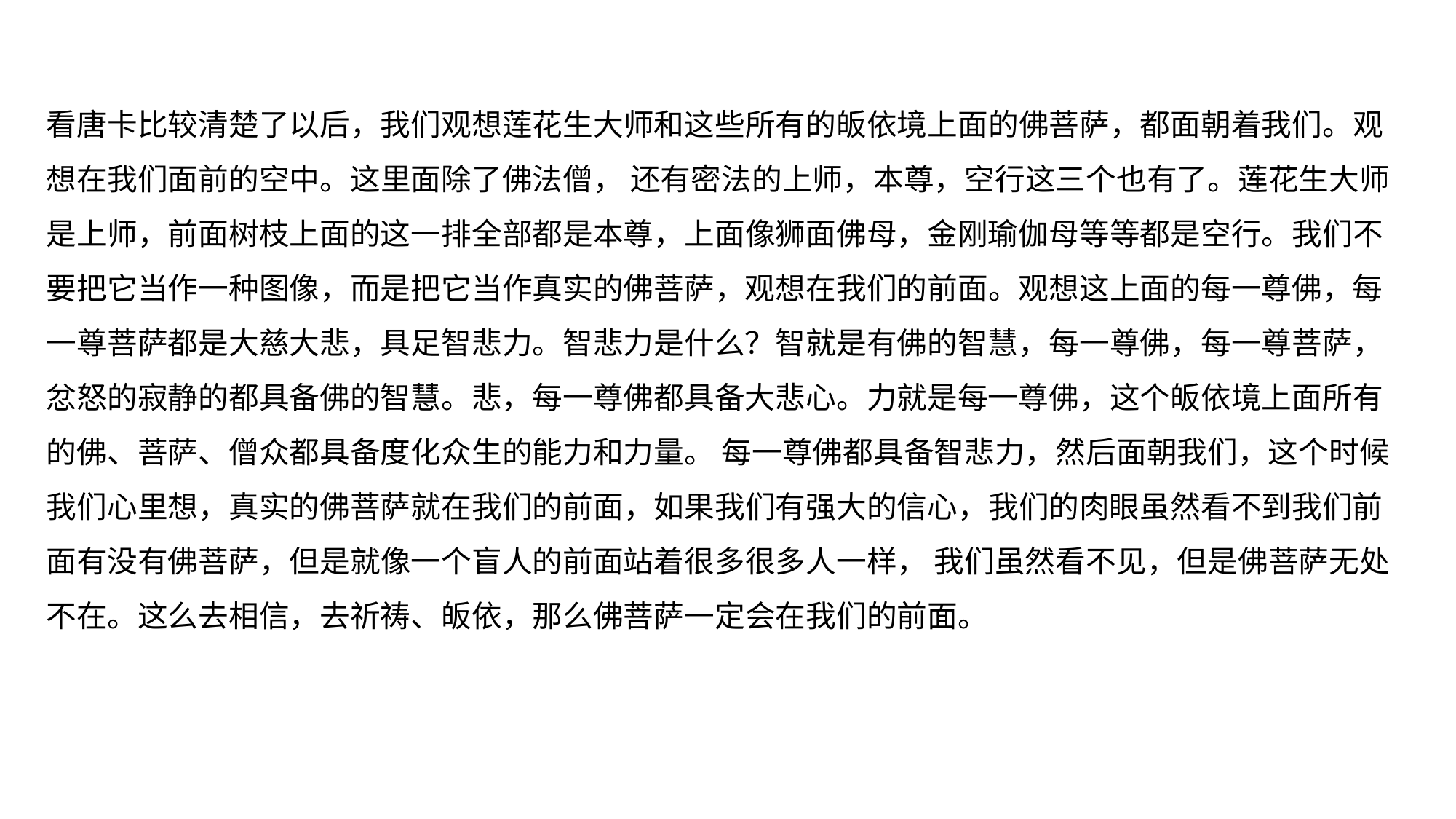

看唐卡比较清楚了以后，我们观想莲花生大师和这些所有的皈依境上面的佛菩萨，都面朝着我们。观想在我们面前的空中。这里面除了佛法僧， 还有密法的上师，本尊，空行这三个也有了。莲花生大师是上师，前面树枝上面的这一排全部都是本尊，上面像狮面佛母，金刚瑜伽母等等都是空行。我们不要把它当作一种图像，而是把它当作真实的佛菩萨，观想在我们的前面。观想这上面的每一尊佛，每一尊菩萨都是大慈大悲，具足智悲力。智悲力是什么？智就是有佛的智慧，每一尊佛，每一尊菩萨，忿怒的寂静的都具备佛的智慧。悲，每一尊佛都具备大悲心。力就是每一尊佛，这个皈依境上面所有的佛、菩萨、僧众都具备度化众生的能力和力量。 每一尊佛都具备智悲力，然后面朝我们，这个时候我们心里想，真实的佛菩萨就在我们的前面，如果我们有强大的信心，我们的肉眼虽然看不到我们前面有没有佛菩萨，但是就像一个盲人的前面站着很多很多人一样， 我们虽然看不见，但是佛菩萨无处不在。这么去相信，去祈祷、皈依，那么佛菩萨一定会在我们的前面。